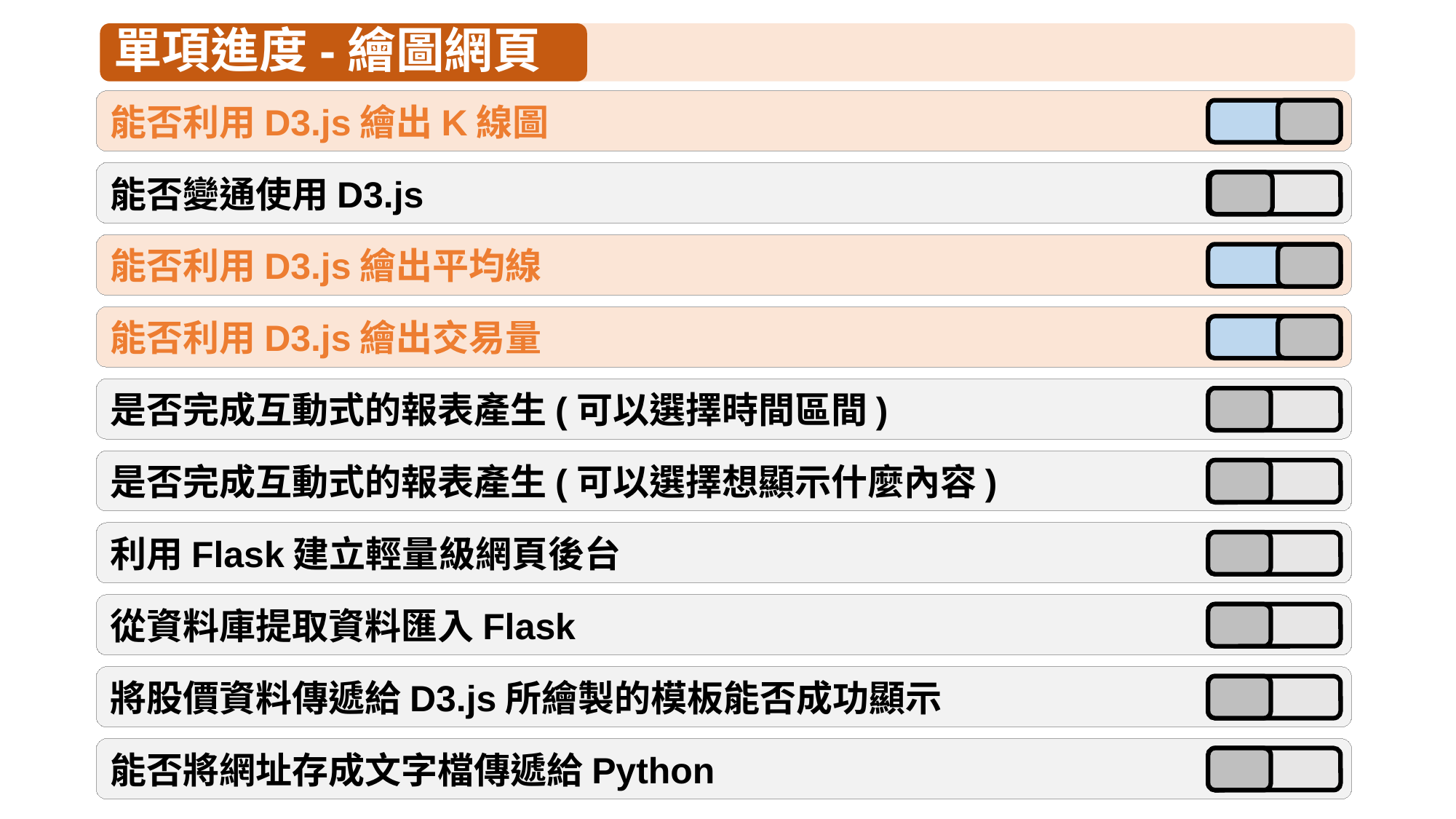

單項進度-繪圖網頁
能否利用D3.js繪出K線圖

能否變通使用D3.js

能否利用D3.js繪出平均線

能否利用D3.js繪出交易量

是否完成互動式的報表產生(可以選擇時間區間)

是否完成互動式的報表產生(可以選擇想顯示什麼內容)

利用Flask建立輕量級網頁後台

從資料庫提取資料匯入Flask

將股價資料傳遞給D3.js所繪製的模板能否成功顯示

能否將網址存成文字檔傳遞給Python